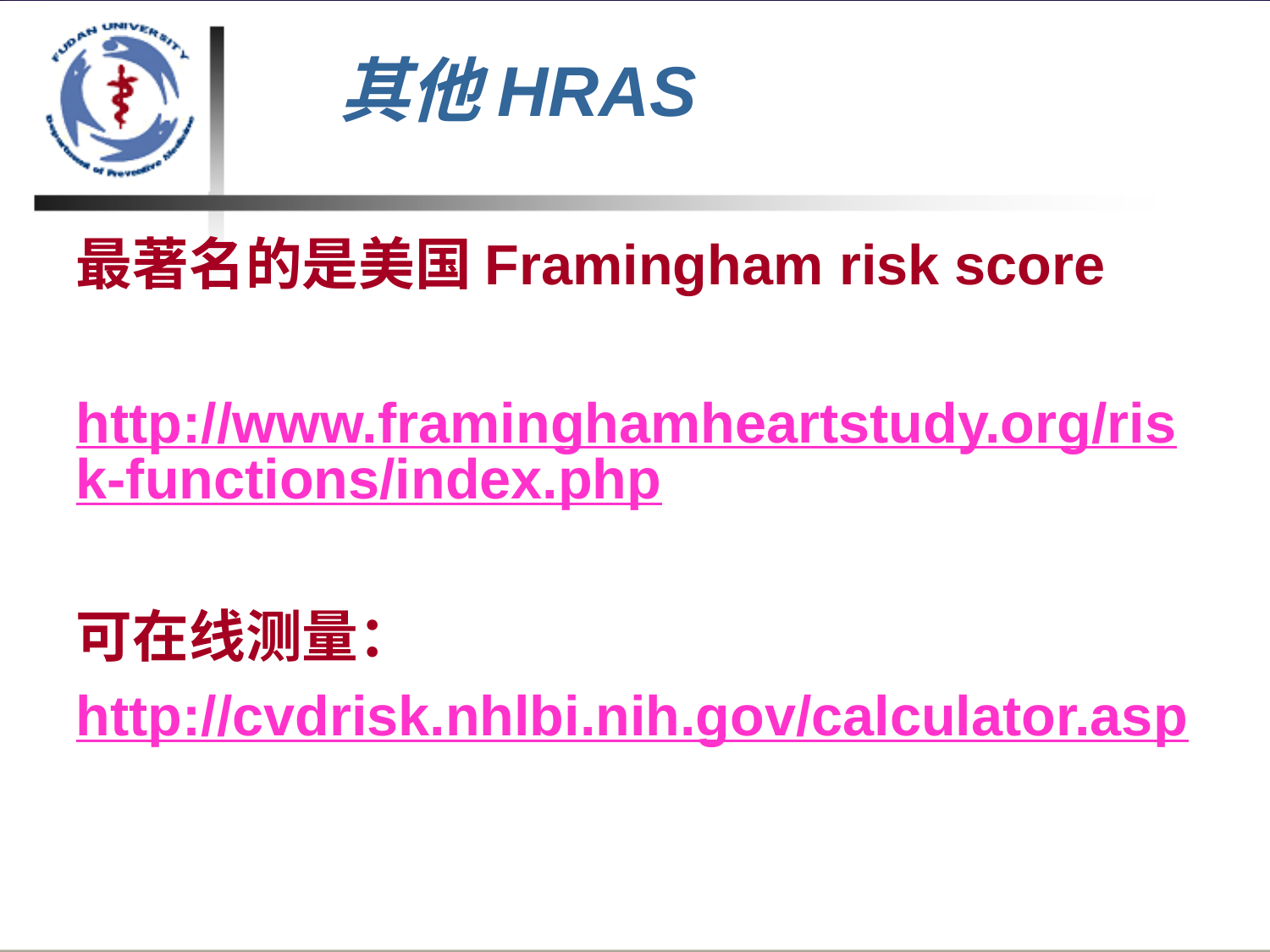

# 其他HRAS
最著名的是美国Framingham risk score

http://www.framinghamheartstudy.org/risk-functions/index.php

可在线测量：
http://cvdrisk.nhlbi.nih.gov/calculator.asp